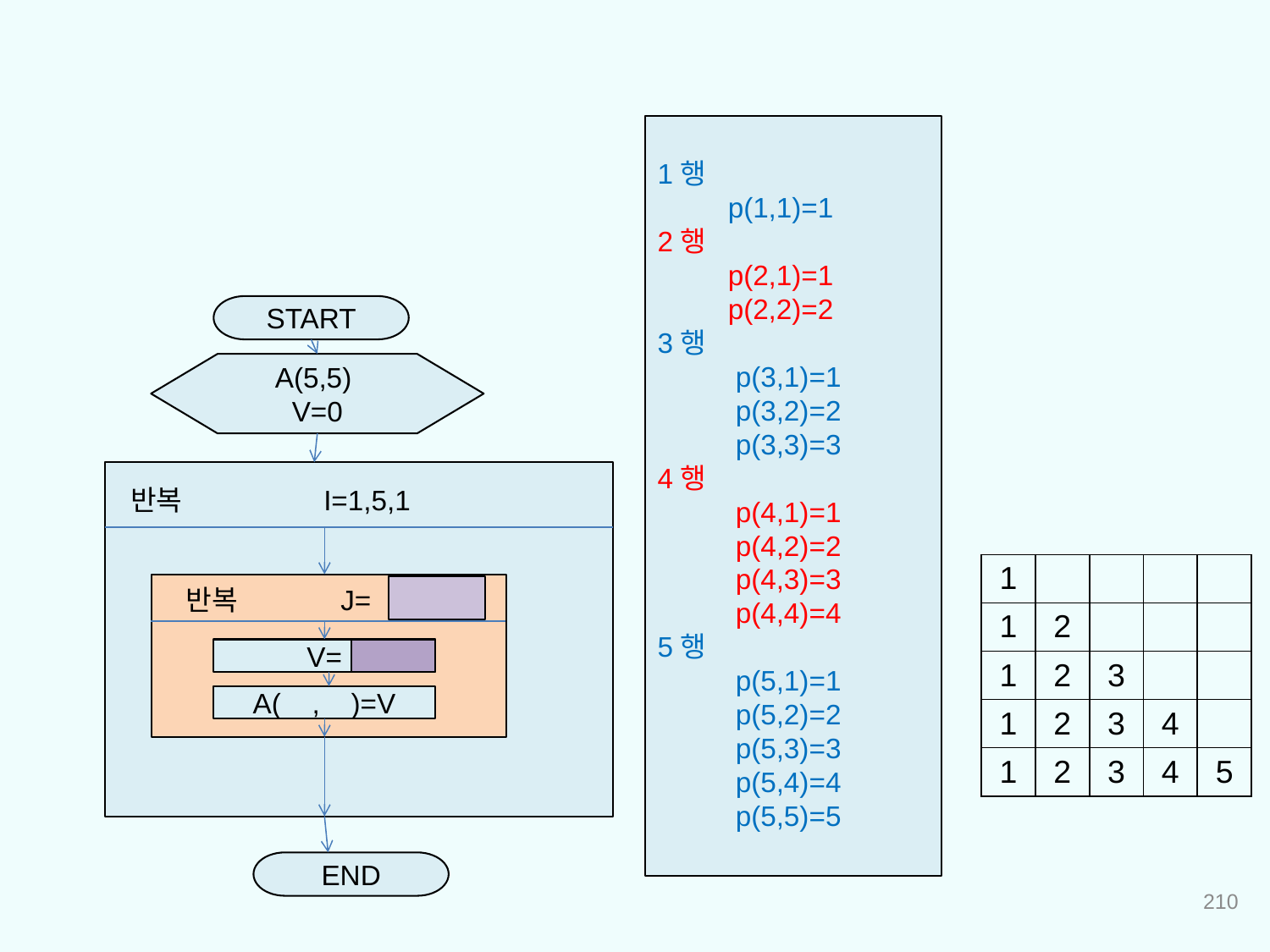

1행
         p(1,1)=1
2행
         p(2,1)=1
         p(2,2)=2
3행
          p(3,1)=1
          p(3,2)=2
          p(3,3)=3
4행
          p(4,1)=1
          p(4,2)=2
          p(4,3)=3
          p(4,4)=4
5행
          p(5,1)=1
          p(5,2)=2
          p(5,3)=3
          p(5,4)=4
          p(5,5)=5

START
A(5,5)
V=0

반복
I=1,5,1

반복
J=
V=
A(    ,    )=V
END

| 1 |  |  |  |  |
| --- | --- | --- | --- | --- |
| 1 | 2 |  |  |  |
| 1 | 2 | 3 |  |  |
| 1 | 2 | 3 | 4 |  |
| 1 | 2 | 3 | 4 | 5 |

210